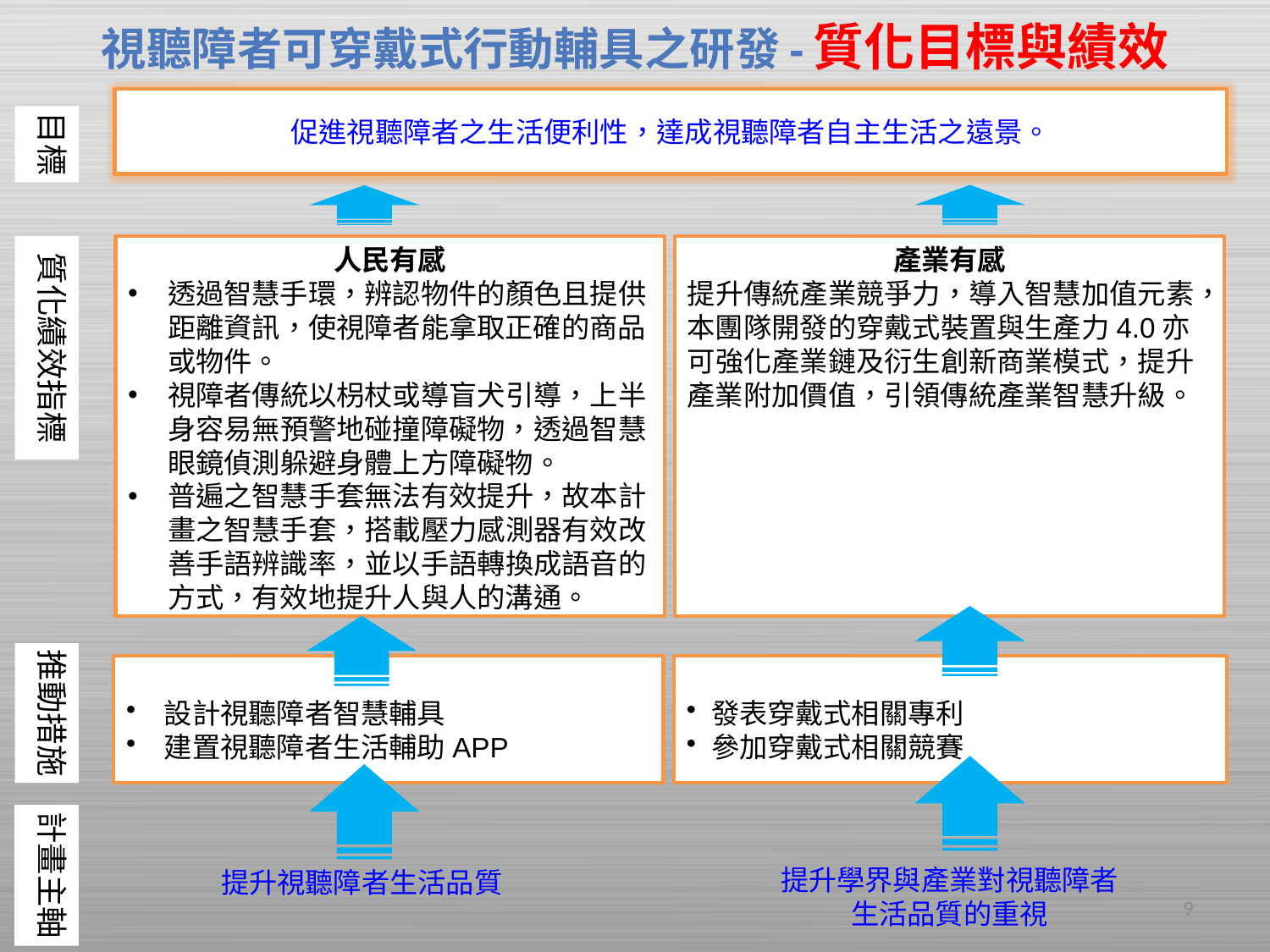

# 視聽障者可穿戴式行動輔具之研發-質化目標與績效
促進視聽障者之生活便利性，達成視聽障者自主生活之遠景。
目標

質化績效指標
人民有感
透過智慧手環，辨認物件的顏色且提供距離資訊，使視障者能拿取正確的商品或物件。
視障者傳統以枴杖或導盲犬引導，上半身容易無預警地碰撞障礙物，透過智慧眼鏡偵測躲避身體上方障礙物。
普遍之智慧手套無法有效提升，故本計畫之智慧手套，搭載壓力感測器有效改善手語辨識率，並以手語轉換成語音的方式，有效地提升人與人的溝通。

產業有感
提升傳統產業競爭力，導入智慧加值元素，本團隊開發的穿戴式裝置與生產力4.0亦可強化產業鏈及衍生創新商業模式，提升產業附加價值，引領傳統產業智慧升級。

推動措施

設計視聽障者智慧輔具
建置視聽障者生活輔助APP

發表穿戴式相關專利
參加穿戴式相關競賽

計畫主軸
提升學界與產業對視聽障者生活品質的重視
提升視聽障者生活品質
9